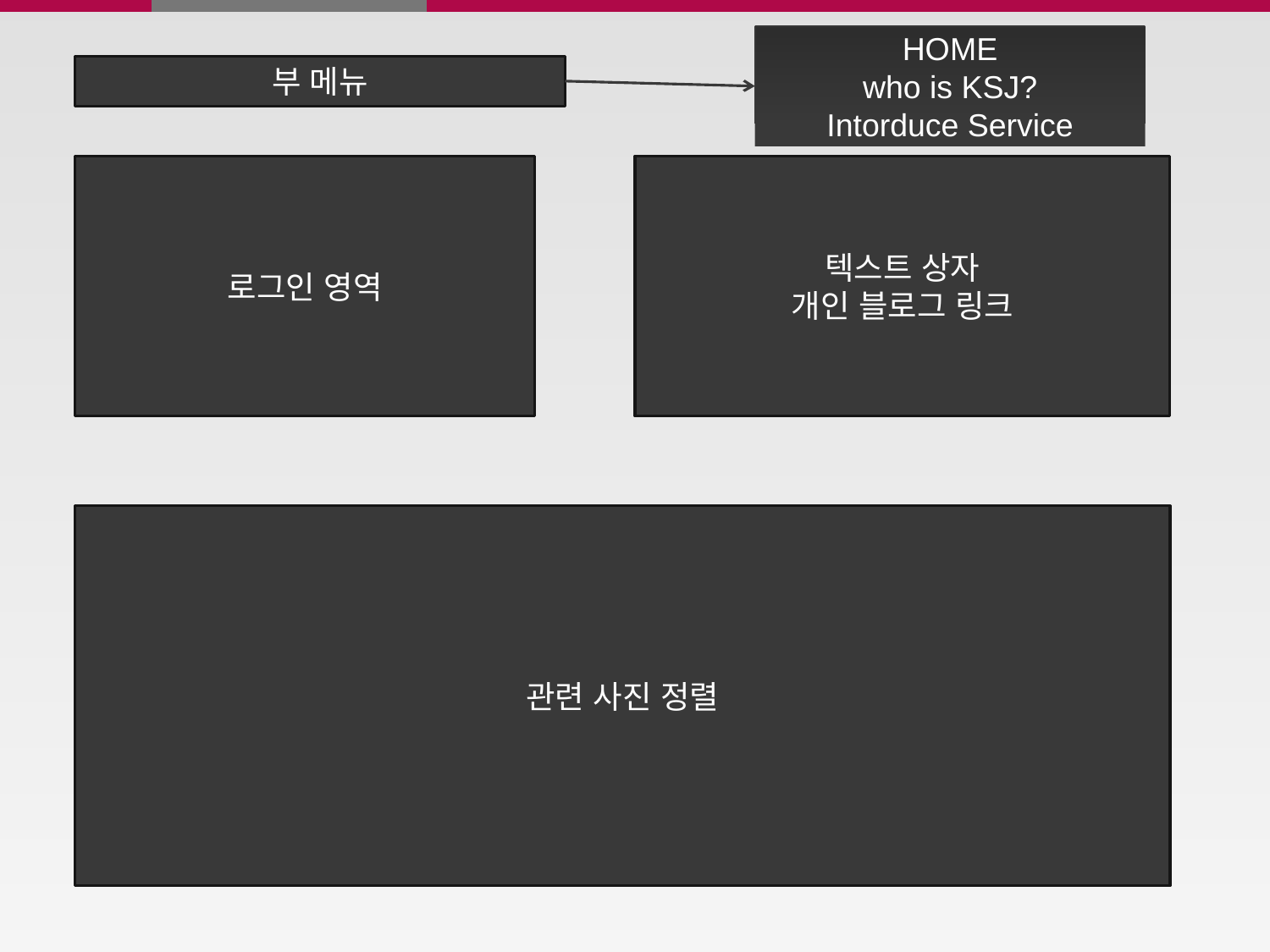

HOME
who is KSJ?
Intorduce Service
부 메뉴
로그인 영역
텍스트 상자
개인 블로그 링크
관련 사진 정렬